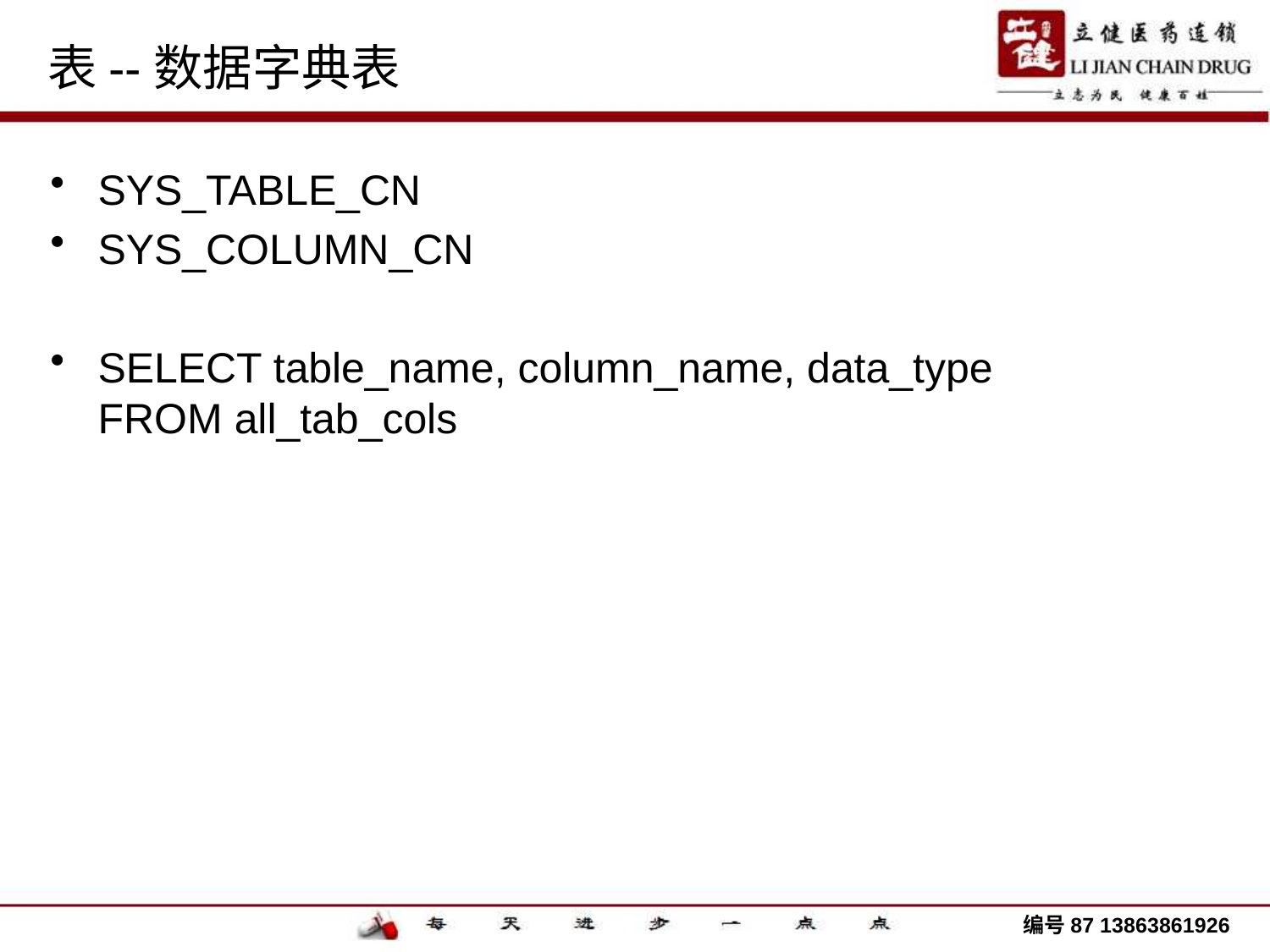

# 表--数据字典表
SYS_TABLE_CN
SYS_COLUMN_CN

SELECT table_name, column_name, data_type
FROM all_tab_cols